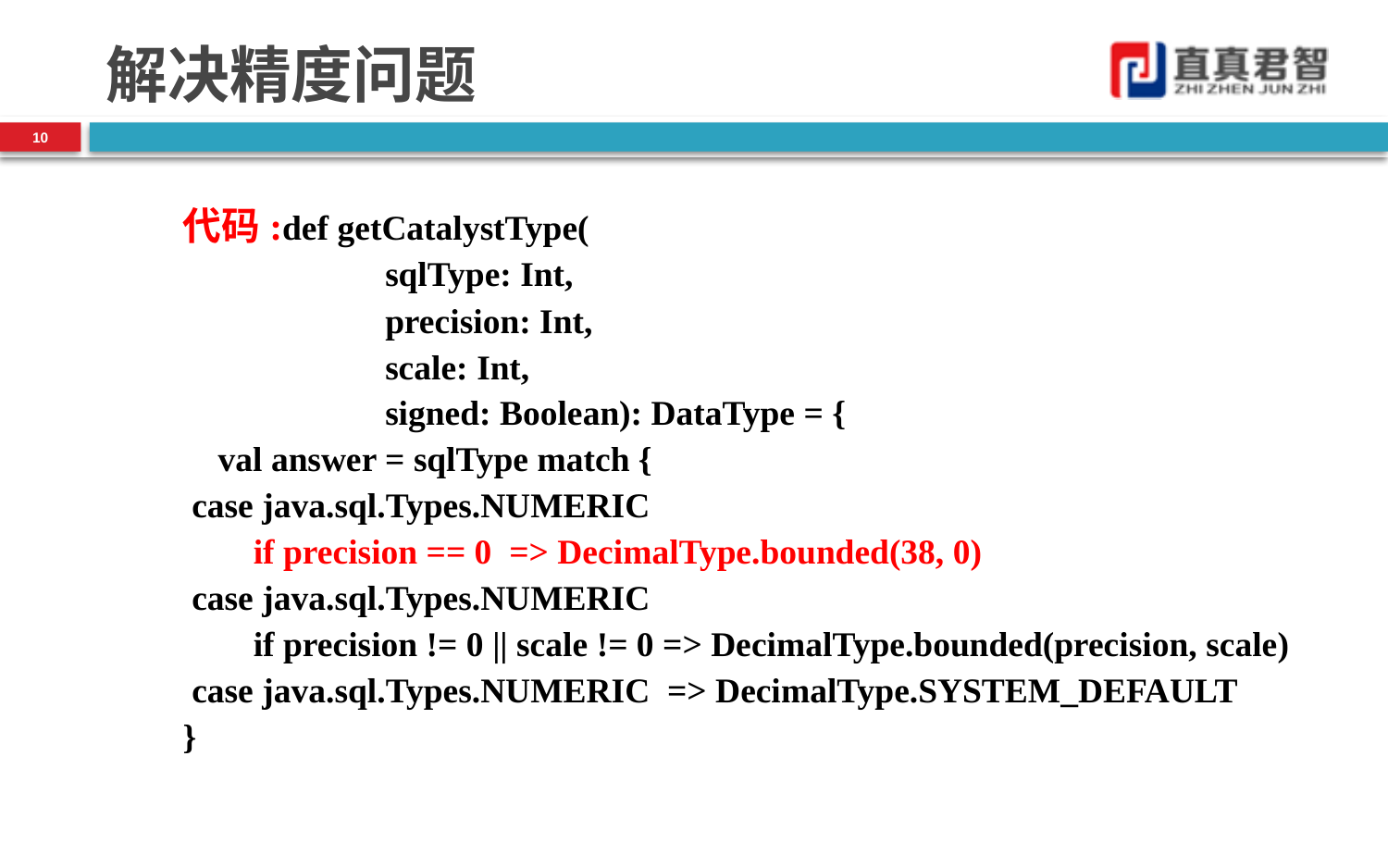

# 解决精度问题
10

代码:def getCatalystType(
                       sqlType: Int,
                       precision: Int,
                       scale: Int,
                       signed: Boolean): DataType = {
    val answer = sqlType match {
 case java.sql.Types.NUMERIC
        if precision == 0  => DecimalType.bounded(38, 0)
 case java.sql.Types.NUMERIC
        if precision != 0 || scale != 0 => DecimalType.bounded(precision, scale)
 case java.sql.Types.NUMERIC  => DecimalType.SYSTEM_DEFAULT
}